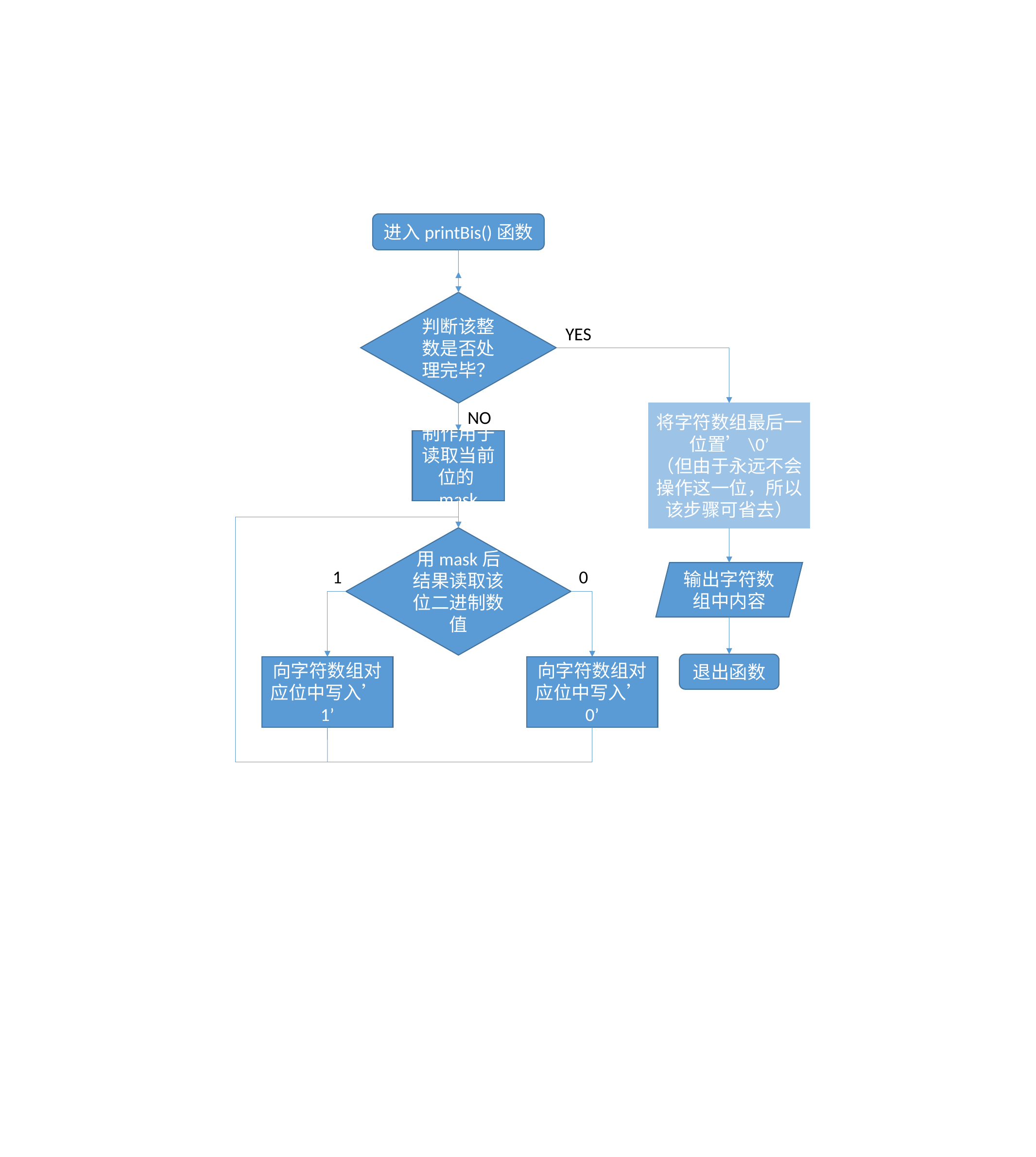

进入printBis()函数
判断该整数是否处理完毕？
YES
NO
将字符数组最后一位置’\0’
（但由于永远不会操作这一位，所以该步骤可省去）
制作用于读取当前位的mask
用mask后结果读取该位二进制数值
1
0
输出字符数组中内容
退出函数
向字符数组对应位中写入’1’
向字符数组对应位中写入’0’